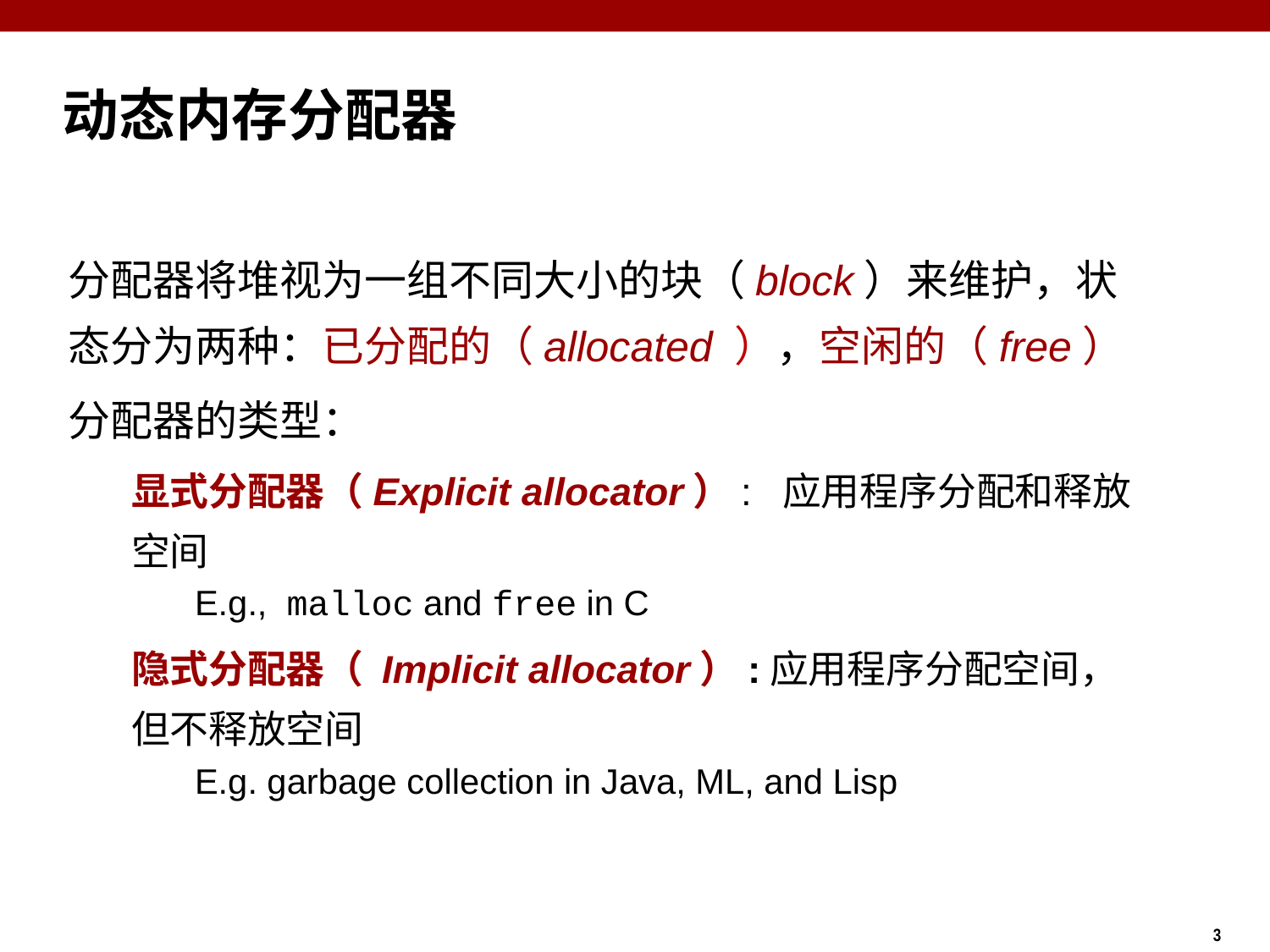

# 动态内存分配器
分配器将堆视为一组不同大小的块（block）来维护，状态分为两种：已分配的（allocated ），空闲的（free）
分配器的类型：
显式分配器（Explicit allocator）:  应用程序分配和释放空间
E.g.,  malloc and free in C
隐式分配器（ Implicit allocator）:应用程序分配空间，但不释放空间
E.g. garbage collection in Java, ML, and Lisp